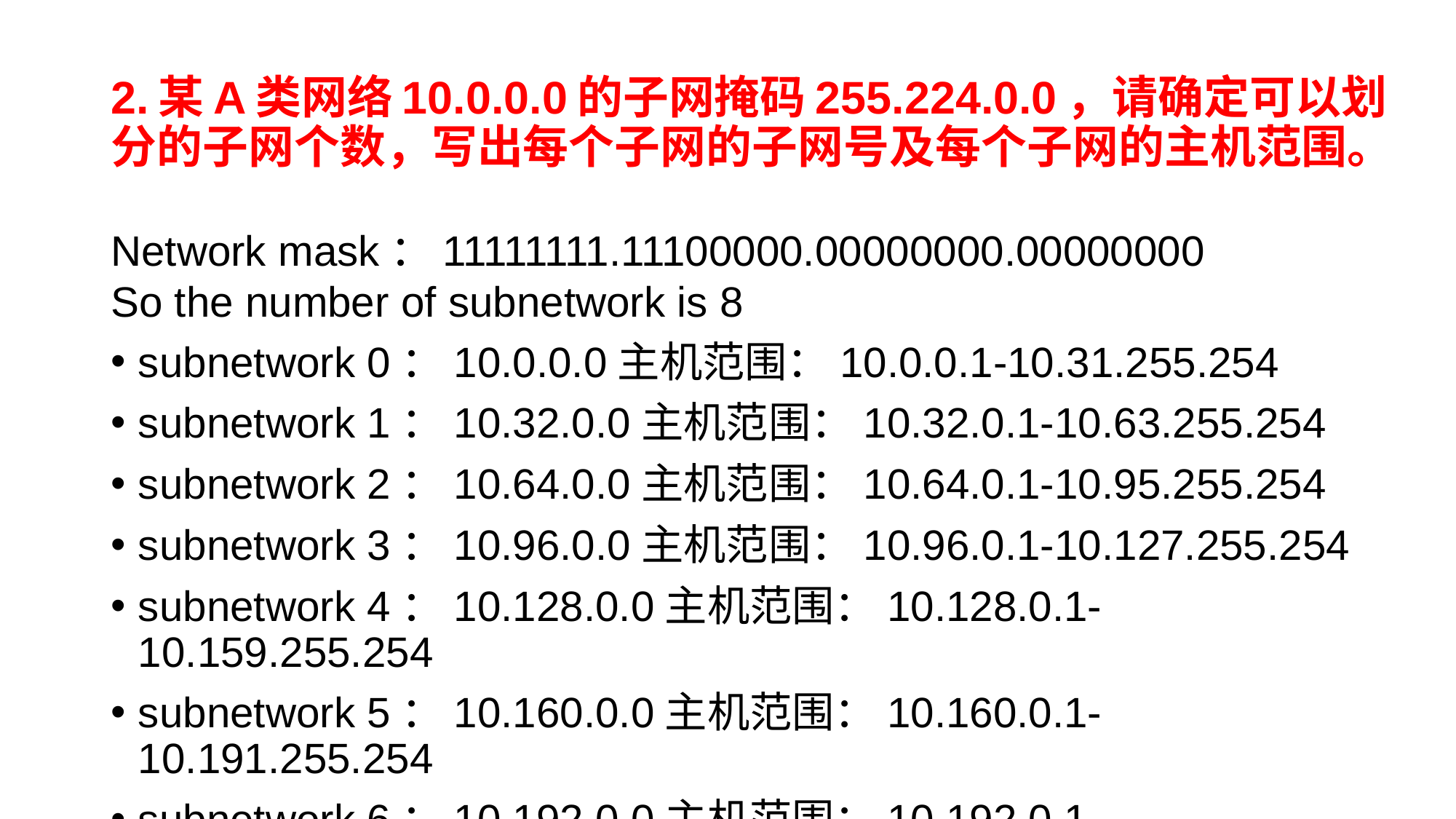

# 2.某A类网络10.0.0.0的子网掩码255.224.0.0，请确定可以划分的子网个数，写出每个子网的子网号及每个子网的主机范围。
Network mask：11111111.11100000.00000000.00000000
So the number of subnetwork is 8
subnetwork 0：10.0.0.0主机范围：10.0.0.1-10.31.255.254
subnetwork 1：10.32.0.0主机范围：10.32.0.1-10.63.255.254
subnetwork 2：10.64.0.0主机范围：10.64.0.1-10.95.255.254
subnetwork 3：10.96.0.0主机范围：10.96.0.1-10.127.255.254
subnetwork 4：10.128.0.0主机范围：10.128.0.1-10.159.255.254
subnetwork 5：10.160.0.0主机范围：10.160.0.1-10.191.255.254
subnetwork 6：10.192.0.0主机范围：10.192.0.1-10.223.255.254
subnetwork 7：10.224.0.0主机范围：10.224.0.1-10.255.255.254